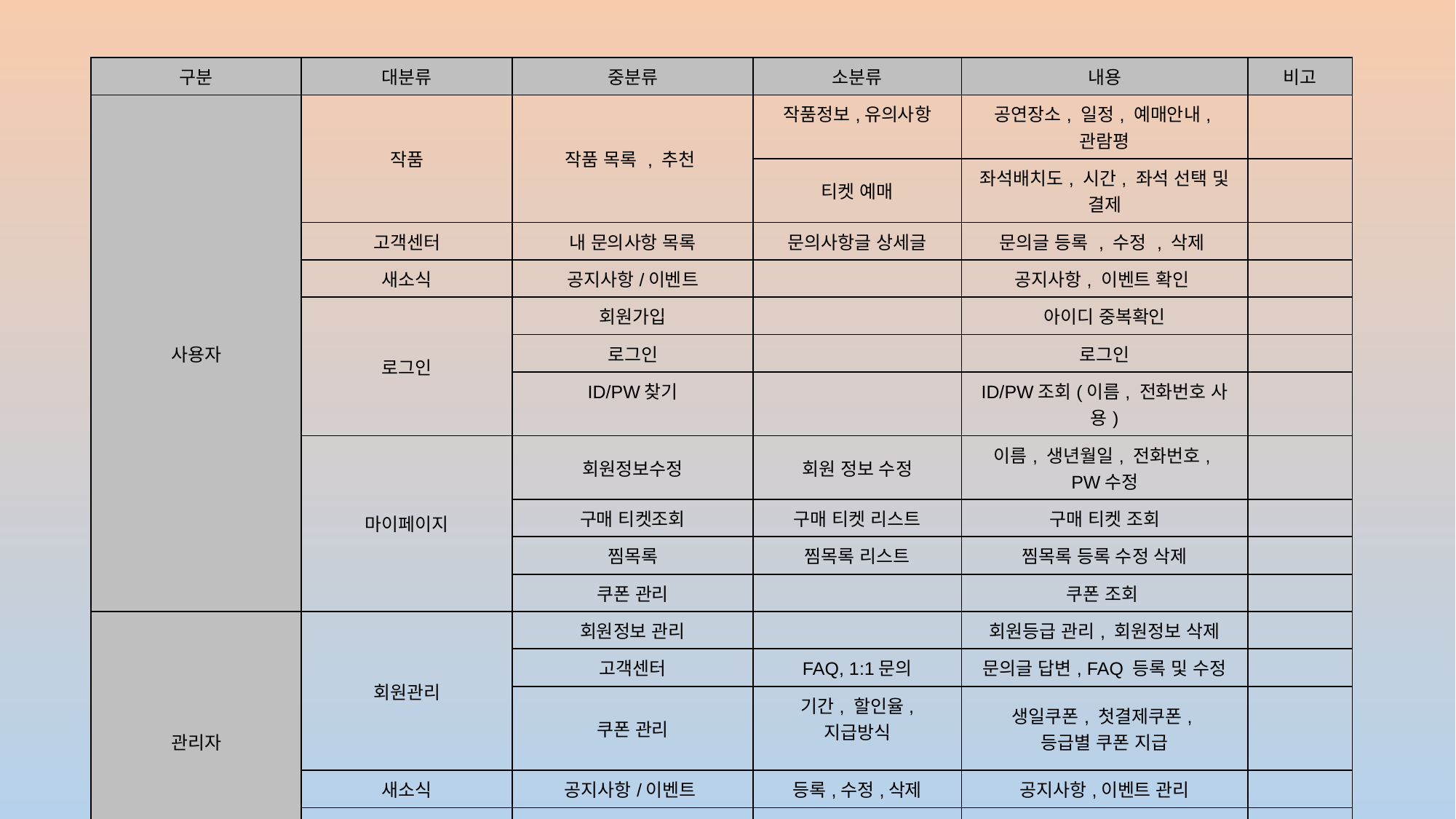

| 구분 | 대분류 | 중분류 | 소분류 | 내용 | 비고 |
| --- | --- | --- | --- | --- | --- |
| 사용자 | 작품 | 작품 목록 , 추천 | 작품정보,유의사항 | 공연장소, 일정, 예매안내,관람평 |  |
|  |  |  | 티켓 예매 | 좌석배치도, 시간, 좌석 선택 및 결제 |  |
|  | 고객센터 | 내 문의사항 목록 | 문의사항글 상세글 | 문의글 등록 , 수정 , 삭제 |  |
|  | 새소식 | 공지사항/이벤트 |  | 공지사항, 이벤트 확인 |  |
|  | 로그인 | 회원가입 |  | 아이디 중복확인 |  |
|  |  | 로그인 |  | 로그인 |  |
|  |  | ID/PW찾기 |  | ID/PW조회(이름, 전화번호 사용) |  |
|  | 마이페이지 | 회원정보수정 | 회원 정보 수정 | 이름, 생년월일, 전화번호, PW수정 |  |
|  |  | 구매 티켓조회 | 구매 티켓 리스트 | 구매 티켓 조회 |  |
|  |  | 찜목록 | 찜목록 리스트 | 찜목록 등록 수정 삭제 |  |
|  |  | 쿠폰 관리 |  | 쿠폰 조회 |  |
| 관리자 | 회원관리 | 회원정보 관리 |  | 회원등급 관리, 회원정보 삭제 |  |
|  |  | 고객센터 | FAQ, 1:1문의 | 문의글 답변, FAQ 등록 및 수정 |  |
|  |  | 쿠폰 관리 | 기간, 할인율, 지급방식 | 생일쿠폰, 첫결제쿠폰, 등급별 쿠폰 지급 |  |
|  | 새소식 | 공지사항/이벤트 | 등록,수정,삭제 | 공지사항,이벤트 관리 |  |
|  | 작품 관리 | 카테고리별 목록 관리 | 뮤지컬,연극,콘서트, 전시, 클래식 | 작품 등록 , 수정, 삭제 |  |